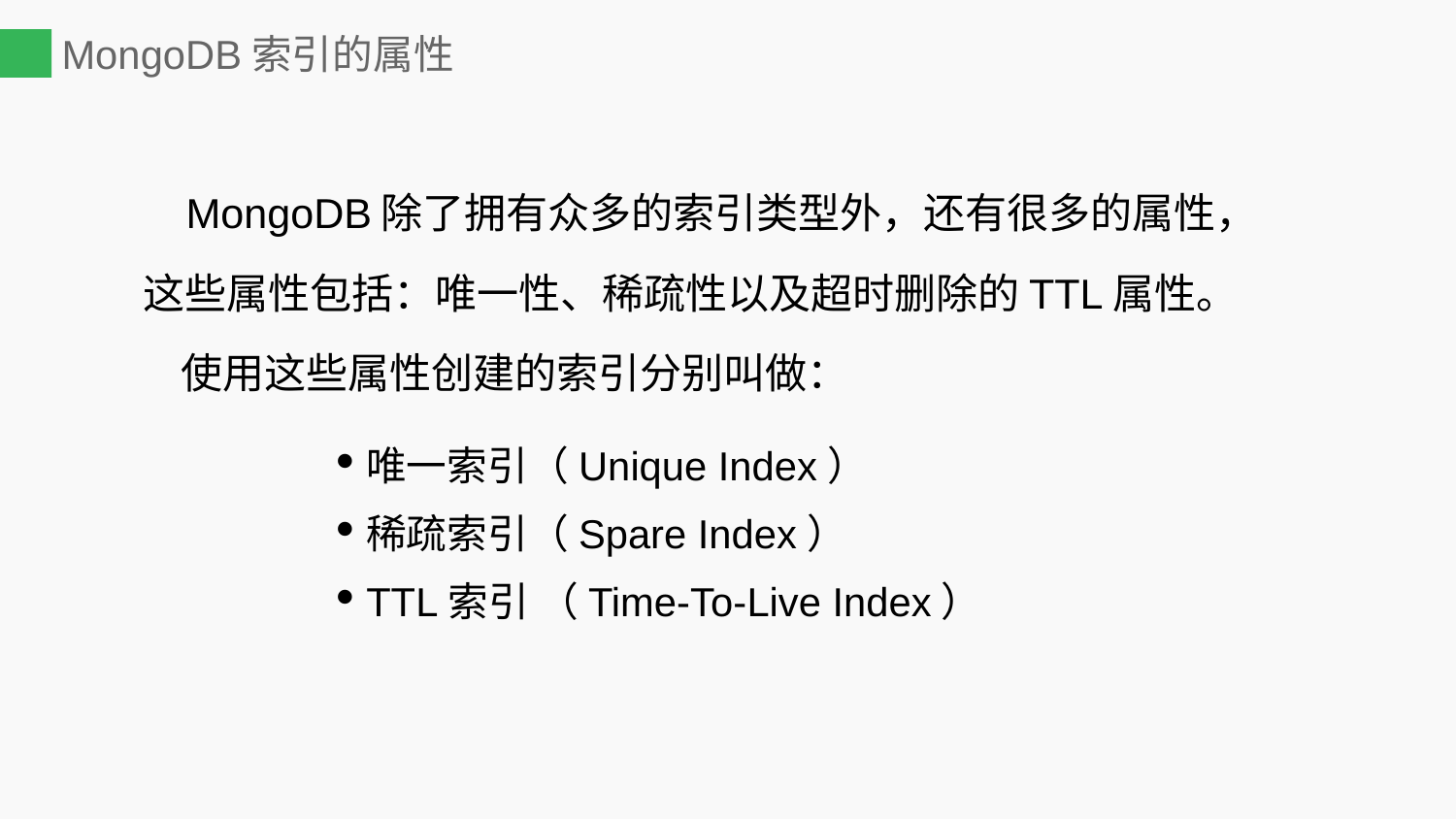

# MongoDB索引的属性
    MongoDB除了拥有众多的索引类型外，还有很多的属性，这些属性包括：唯一性、稀疏性以及超时删除的TTL属性。
   使用这些属性创建的索引分别叫做：

唯一索引（Unique Index）
稀疏索引（Spare Index）
TTL索引 （Time-To-Live Index）